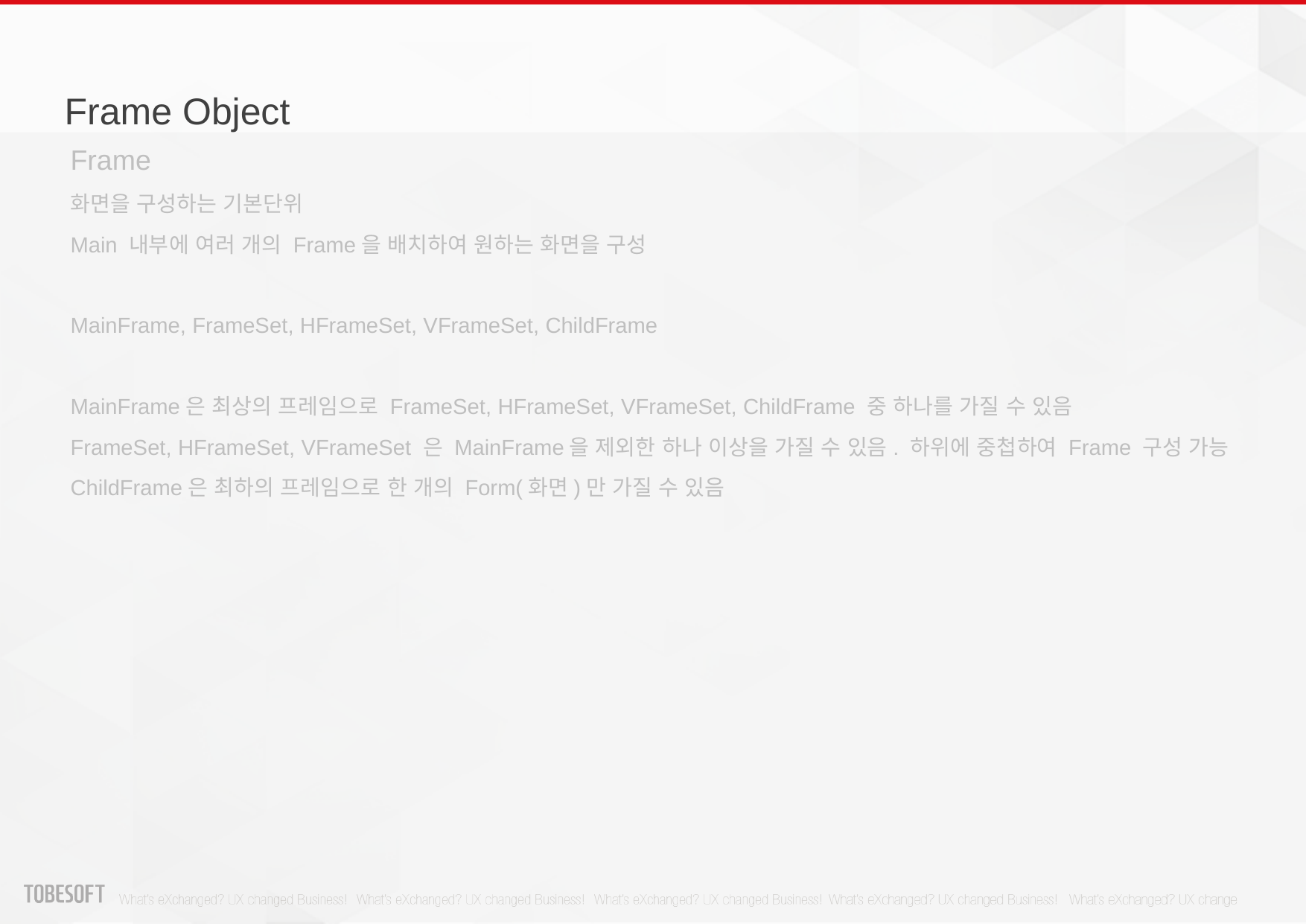

Frame Object
Frame
화면을 구성하는 기본단위
Main 내부에 여러 개의 Frame을 배치하여 원하는 화면을 구성

MainFrame, FrameSet, HFrameSet, VFrameSet, ChildFrame

MainFrame은 최상의 프레임으로 FrameSet, HFrameSet, VFrameSet, ChildFrame 중 하나를 가질 수 있음
FrameSet, HFrameSet, VFrameSet 은 MainFrame을 제외한 하나 이상을 가질 수 있음. 하위에 중첩하여 Frame 구성 가능
ChildFrame은 최하의 프레임으로 한 개의 Form(화면)만 가질 수 있음